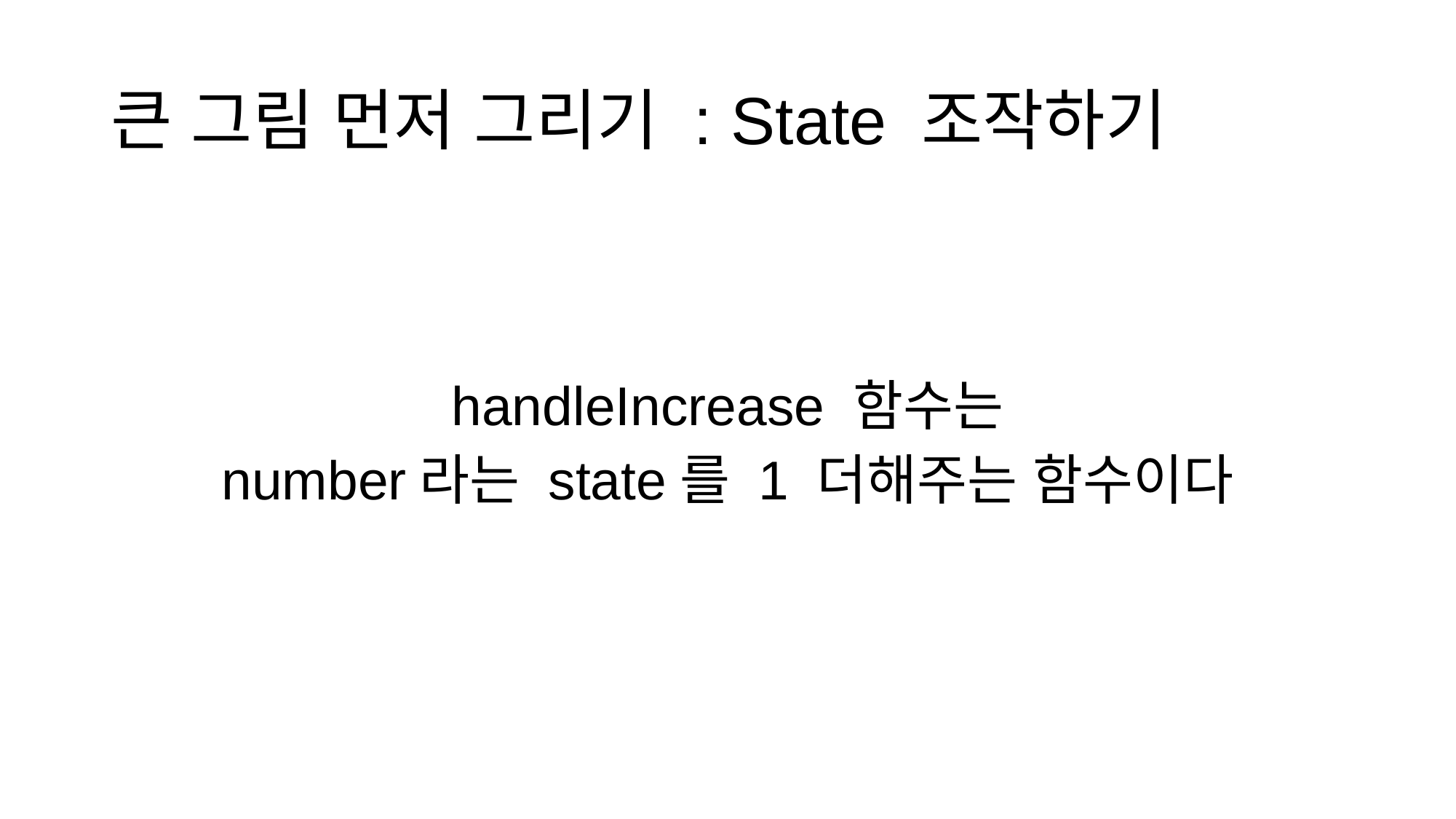

# 큰 그림 먼저 그리기 : State 조작하기

handleIncrease 함수는
number라는 state를 1 더해주는 함수이다